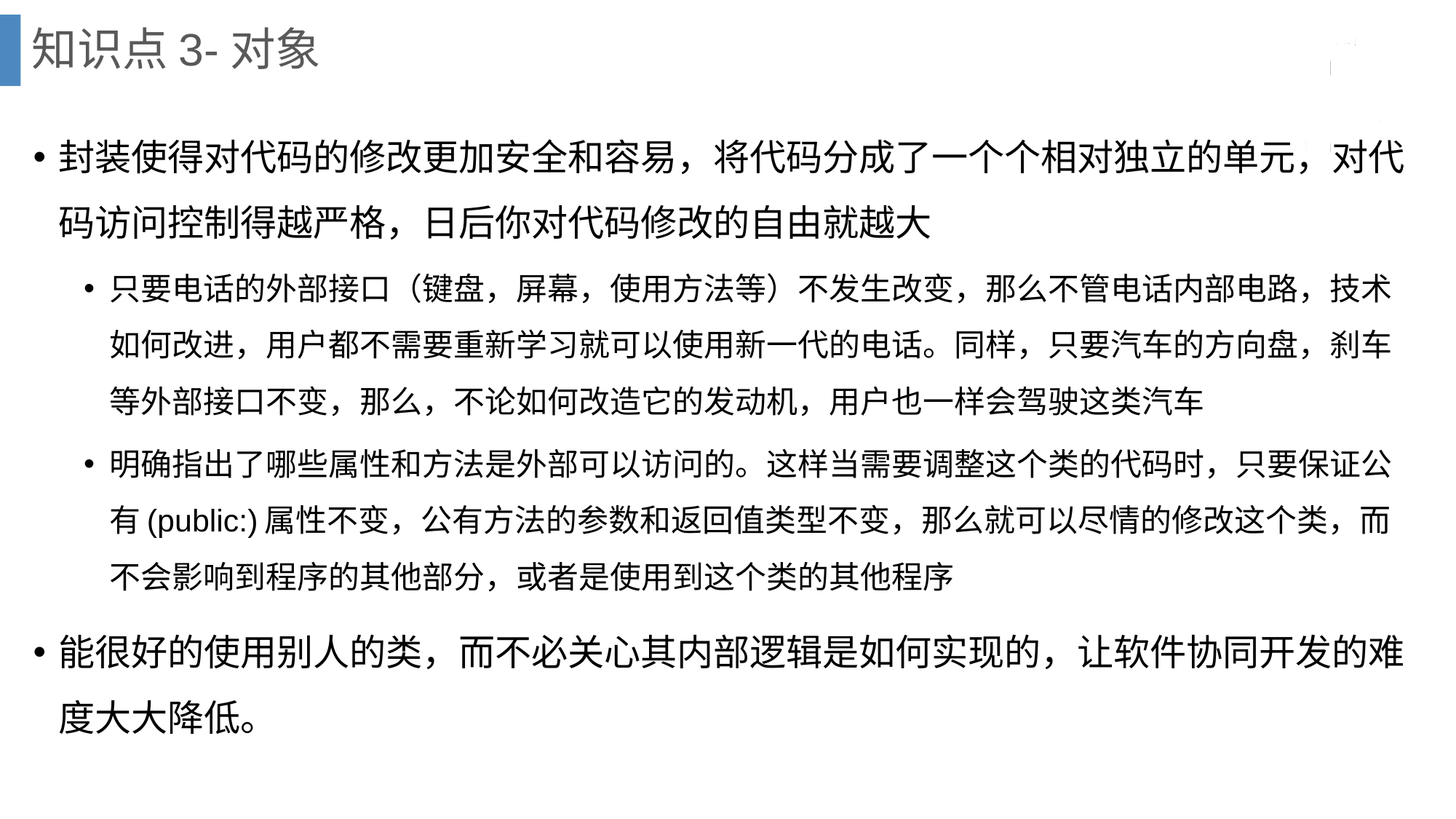

# 知识点3-对象
封装使得对代码的修改更加安全和容易，将代码分成了一个个相对独立的单元，对代码访问控制得越严格，日后你对代码修改的自由就越大
只要电话的外部接口（键盘，屏幕，使用方法等）不发生改变，那么不管电话内部电路，技术如何改进，用户都不需要重新学习就可以使用新一代的电话。同样，只要汽车的方向盘，刹车等外部接口不变，那么，不论如何改造它的发动机，用户也一样会驾驶这类汽车
明确指出了哪些属性和方法是外部可以访问的。这样当需要调整这个类的代码时，只要保证公有(public:)属性不变，公有方法的参数和返回值类型不变，那么就可以尽情的修改这个类，而不会影响到程序的其他部分，或者是使用到这个类的其他程序
能很好的使用别人的类，而不必关心其内部逻辑是如何实现的，让软件协同开发的难度大大降低。